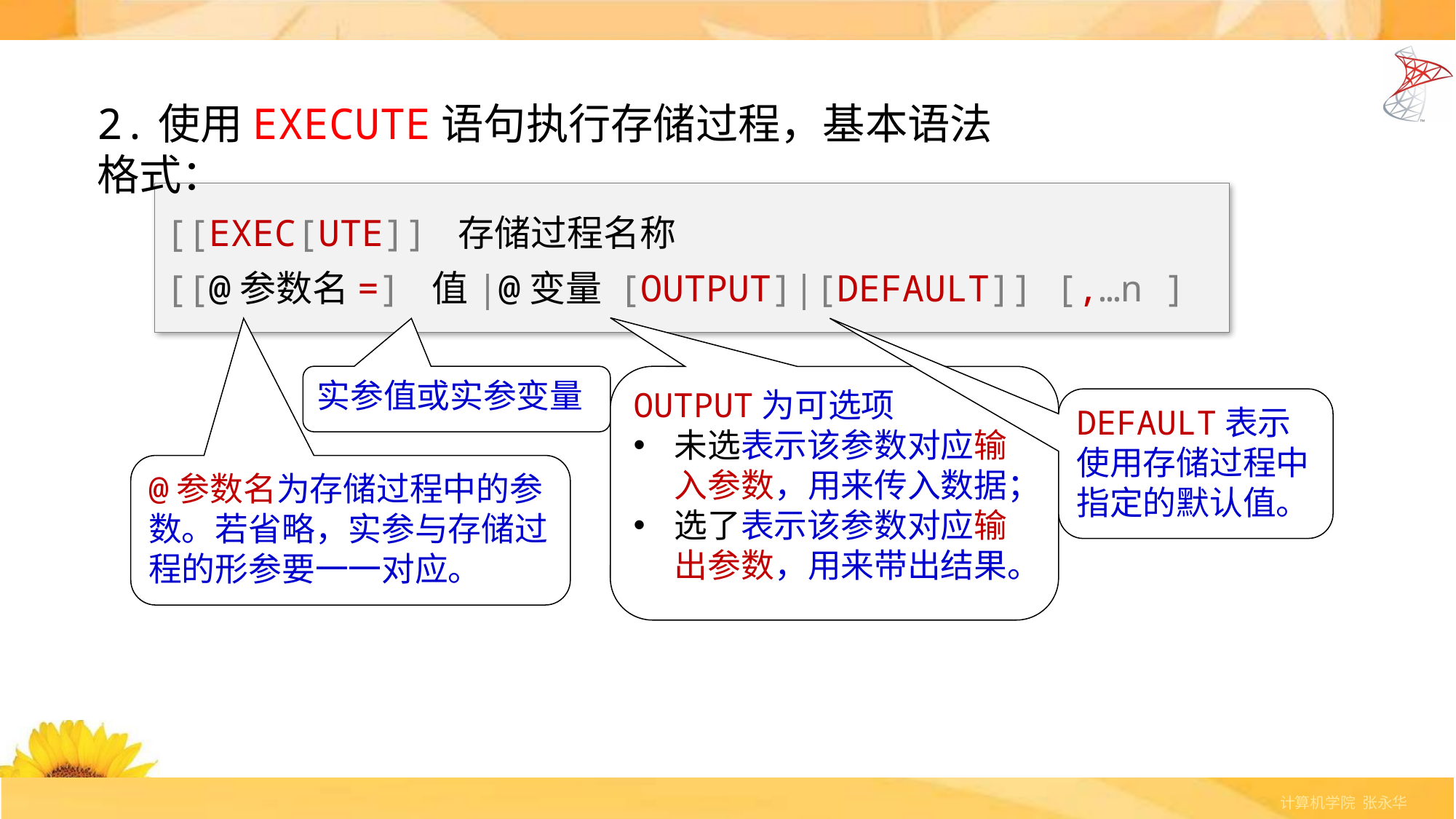

2.使用EXECUTE语句执行存储过程，基本语法格式：
[[EXEC[UTE]] 存储过程名称
[[@参数名=] 值|@变量 [OUTPUT]|[DEFAULT]] [,…n ]
实参值或实参变量
OUTPUT为可选项
未选表示该参数对应输入参数，用来传入数据；
选了表示该参数对应输出参数，用来带出结果。
DEFAULT表示使用存储过程中指定的默认值。
@参数名为存储过程中的参数。若省略，实参与存储过程的形参要一一对应。